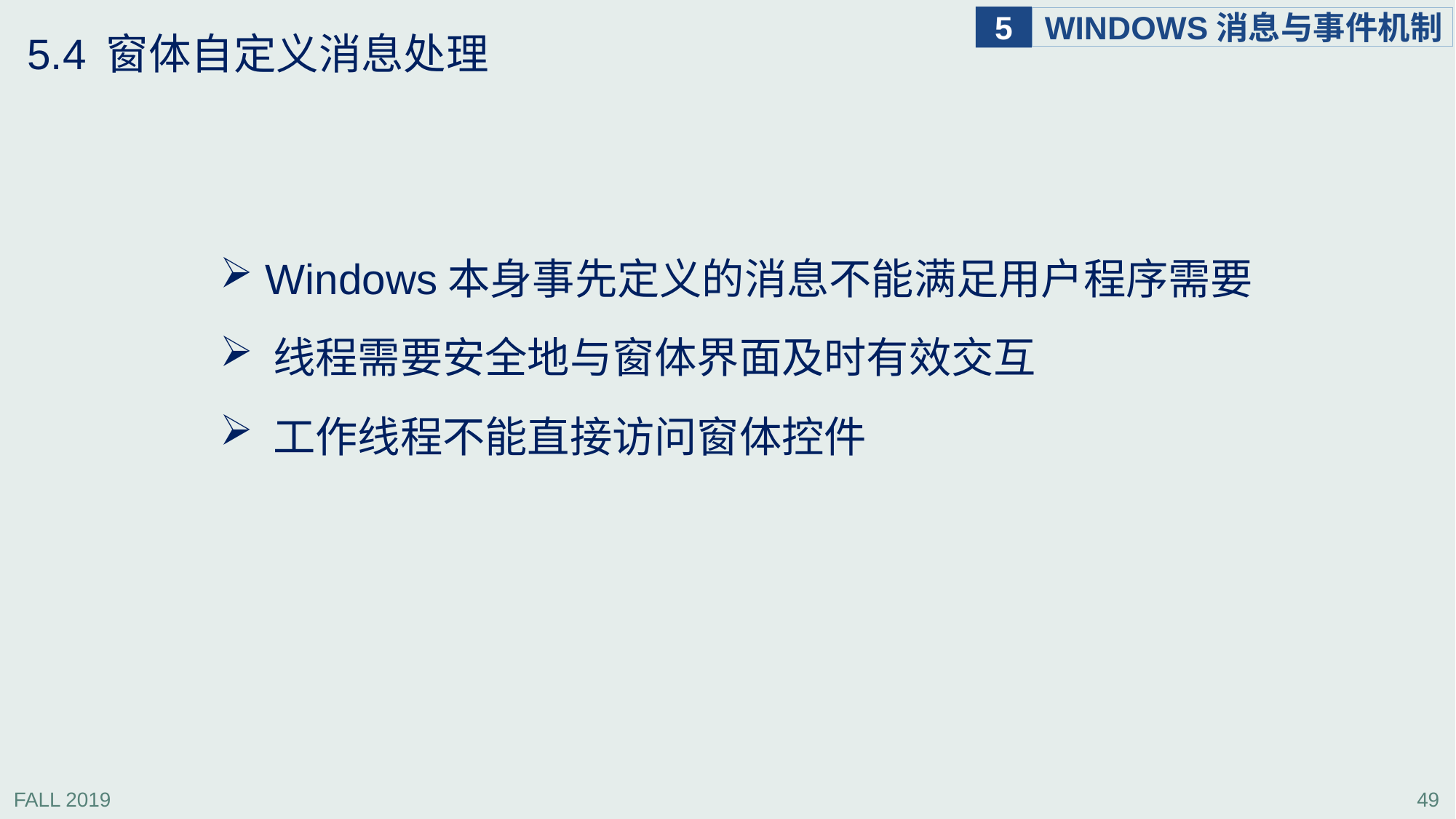

# 5.4 窗体自定义消息处理
 Windows本身事先定义的消息不能满足用户程序需要
 线程需要安全地与窗体界面及时有效交互
 工作线程不能直接访问窗体控件